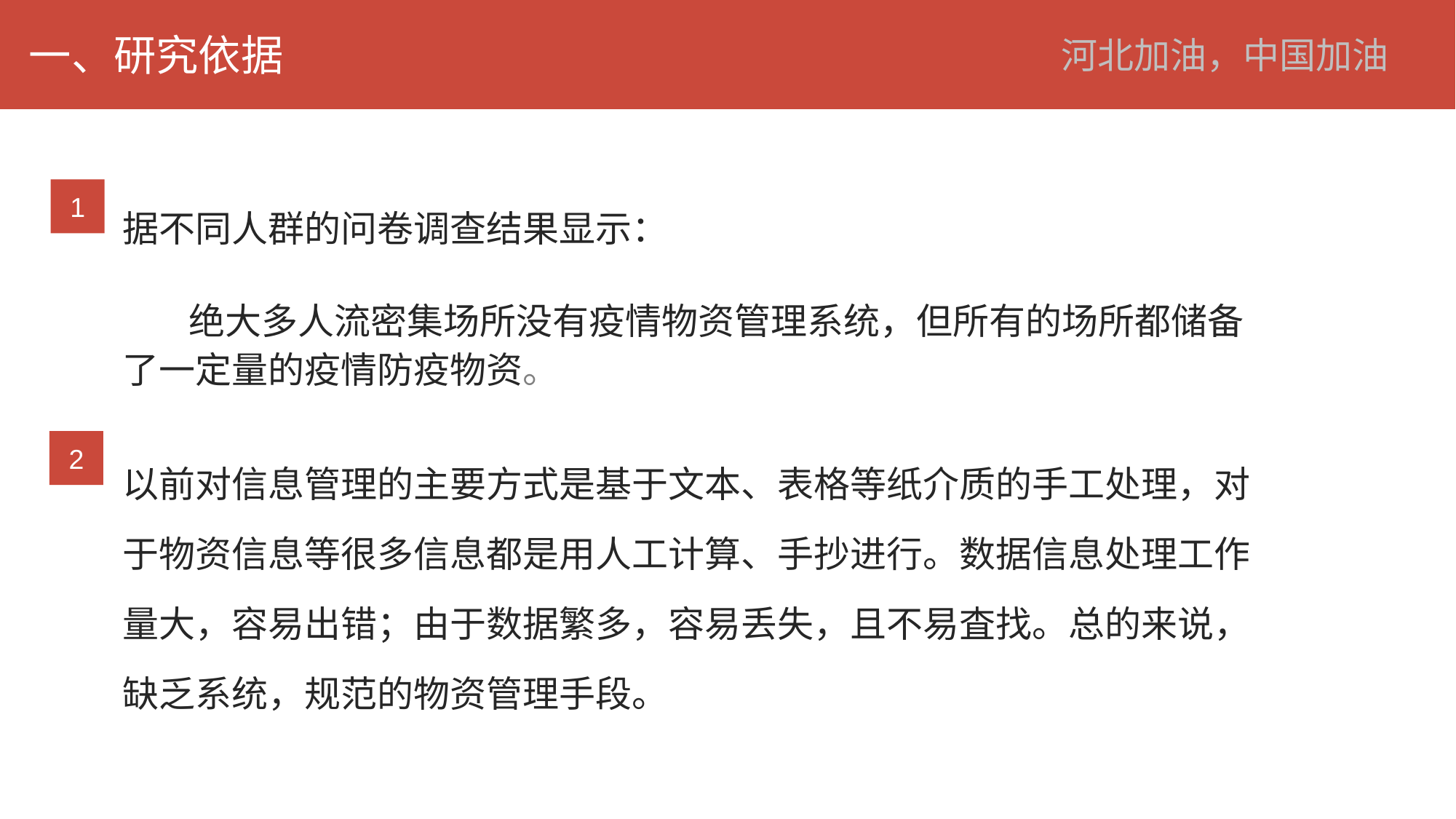

一、研究依据
河北加油，中国加油

据不同人群的问卷调查结果显示：
       绝大多人流密集场所没有疫情物资管理系统，但所有的场所都储备了一定量的疫情防疫物资。
以前对信息管理的主要方式是基于文本、表格等纸介质的手工处理，对于物资信息等很多信息都是用人工计算、手抄进行。数据信息处理工作量大，容易出错；由于数据繁多，容易丢失，且不易査找。总的来说，缺乏系统，规范的物资管理手段。

1
2